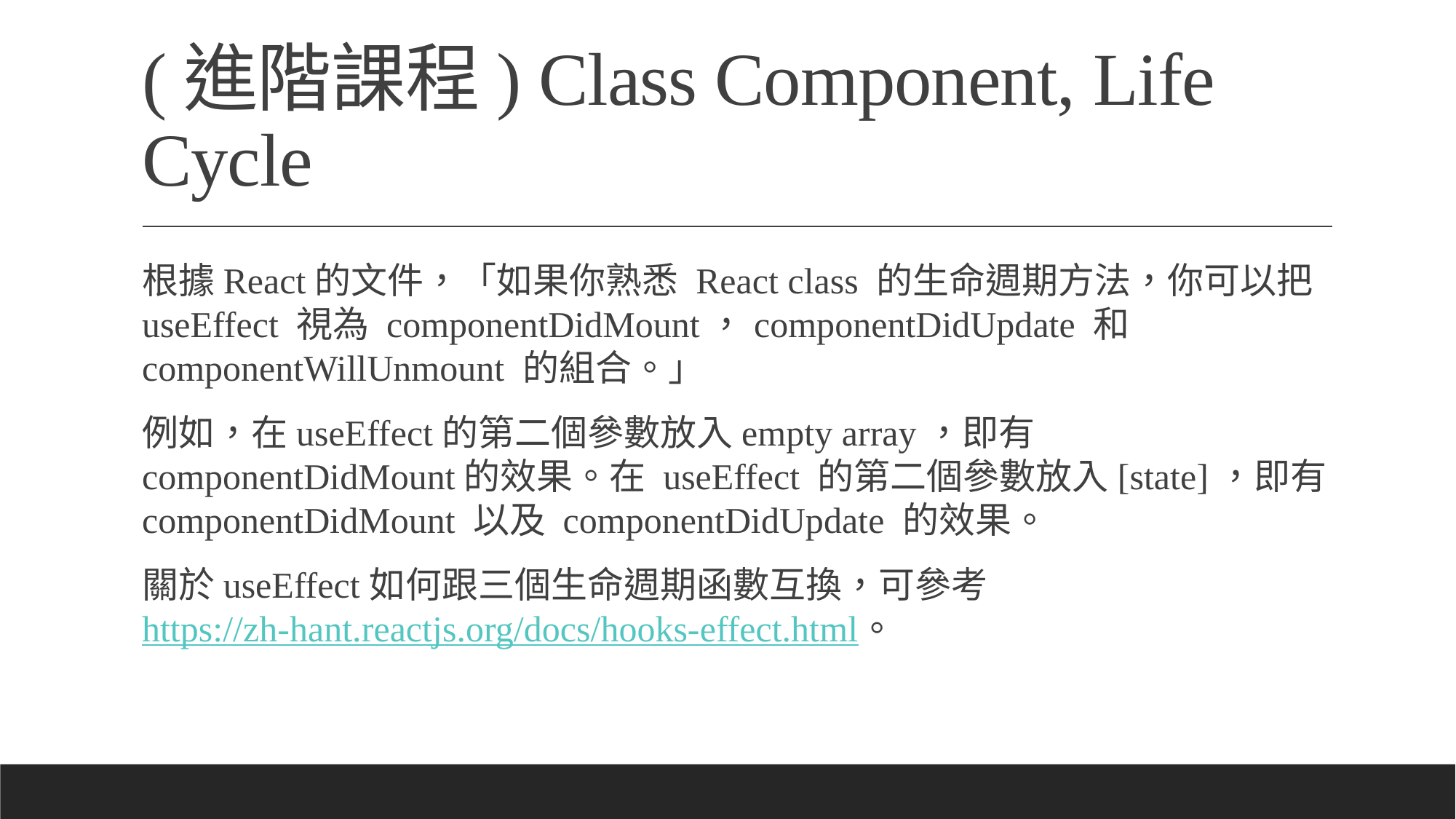

# (進階課程) Class Component, Life Cycle
根據React的文件，「如果你熟悉 React class 的生命週期方法，你可以把 useEffect 視為 componentDidMount，componentDidUpdate 和 componentWillUnmount 的組合。」
例如，在useEffect的第二個參數放入empty array，即有 componentDidMount的效果。在 useEffect 的第二個參數放入[state]，即有 componentDidMount 以及 componentDidUpdate 的效果。
關於useEffect如何跟三個生命週期函數互換，可參考 https://zh-hant.reactjs.org/docs/hooks-effect.html。